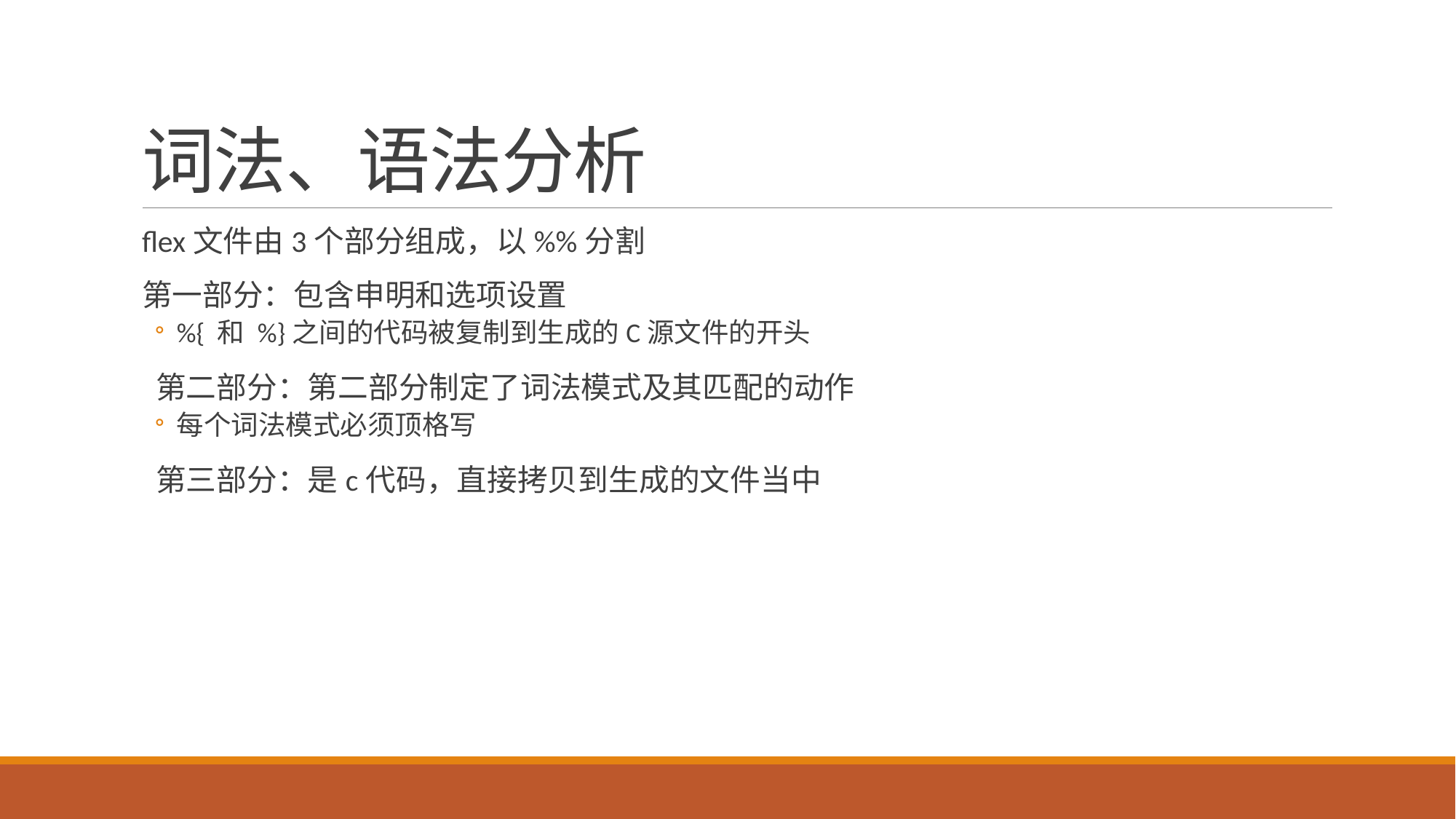

# 词法、语法分析
flex文件由3个部分组成，以%%分割
第一部分：包含申明和选项设置
%{ 和 %}之间的代码被复制到生成的C源文件的开头
 第二部分：第二部分制定了词法模式及其匹配的动作
每个词法模式必须顶格写
 第三部分：是c代码，直接拷贝到生成的文件当中